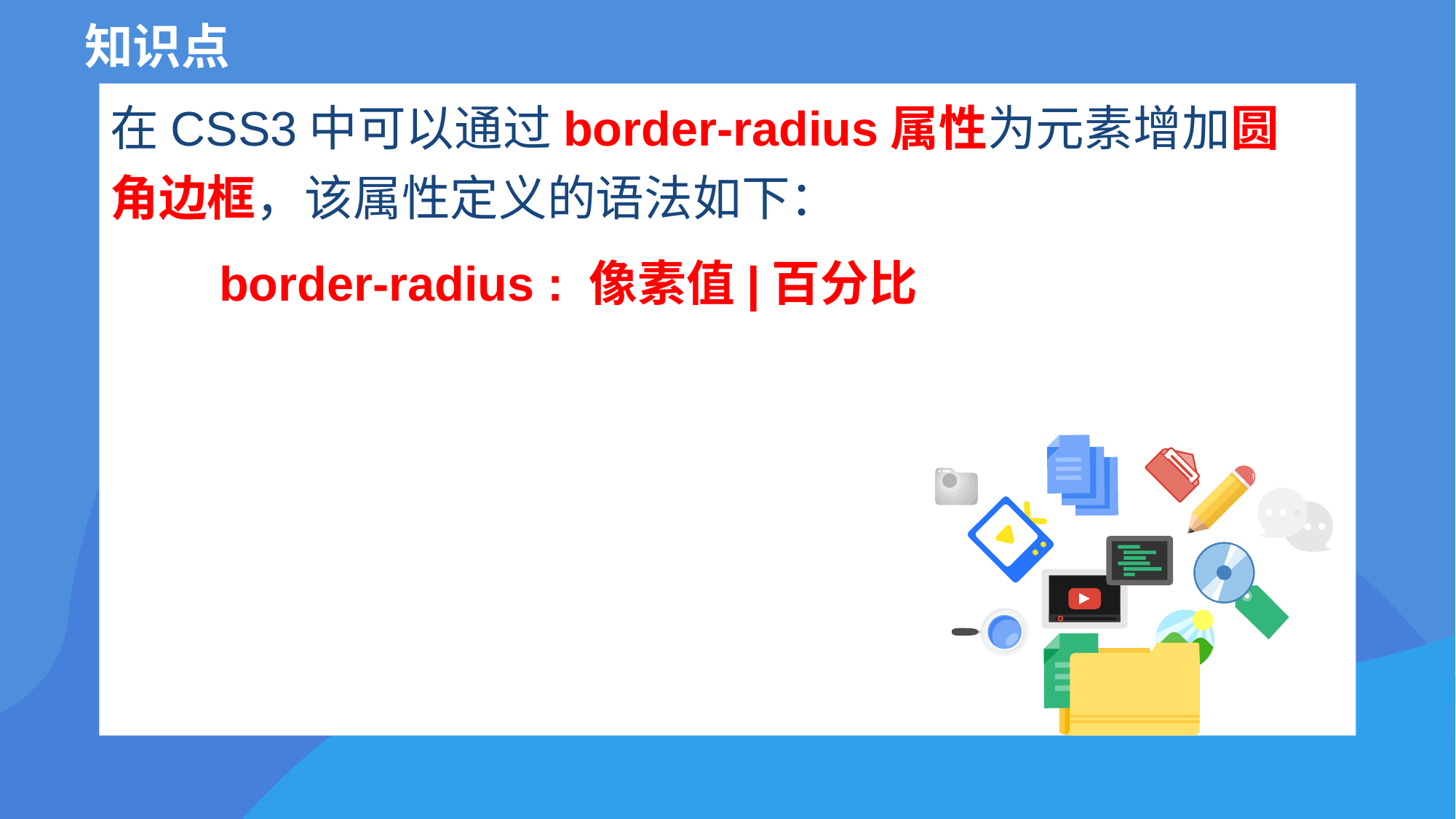

知识点
在CSS3中可以通过border-radius属性为元素增加圆角边框，该属性定义的语法如下：
　　border-radius : 像素值|百分比